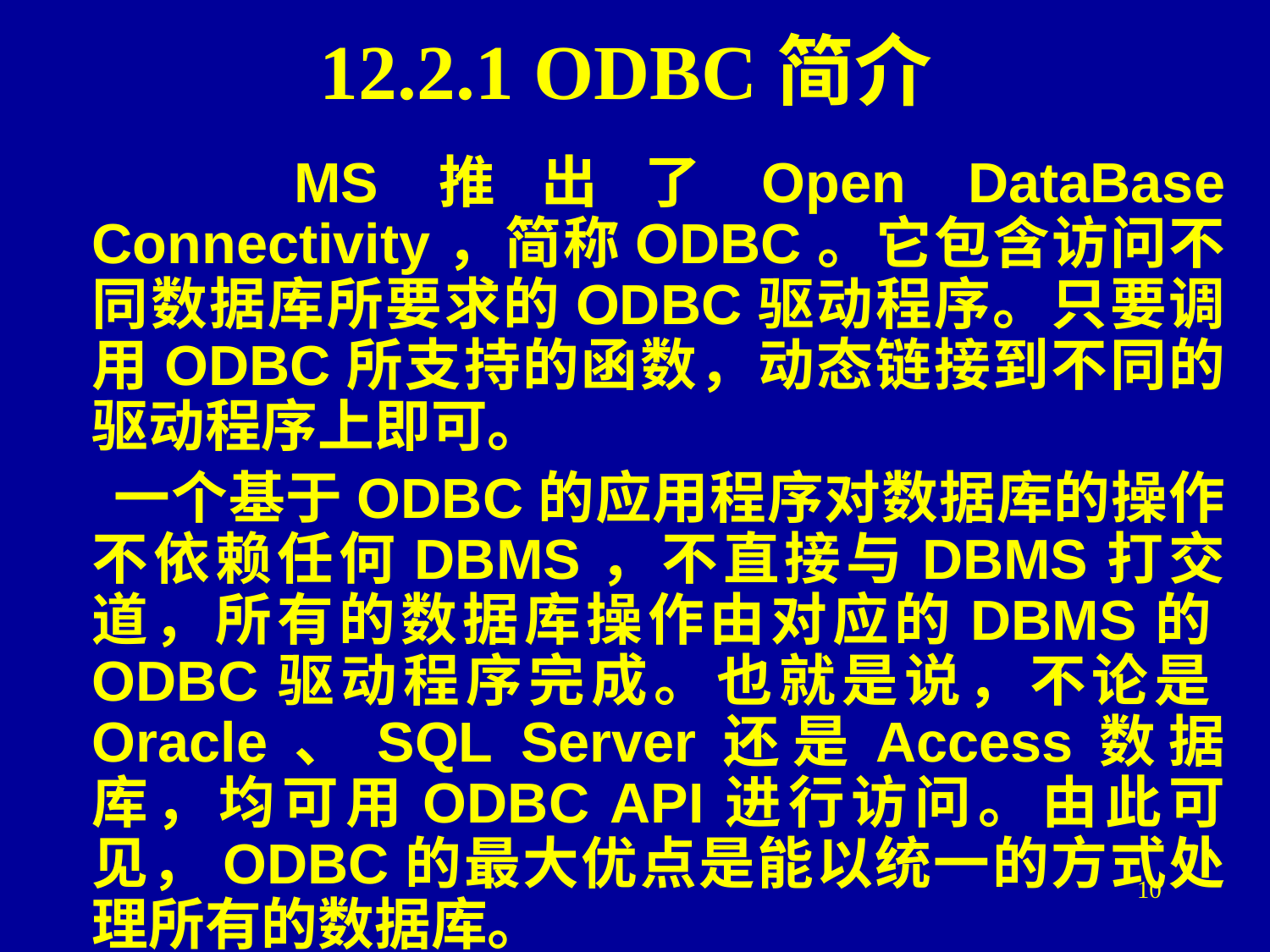

# 12.2.1 ODBC简介
    MS推出了Open DataBase Connectivity，简称ODBC。它包含访问不同数据库所要求的ODBC驱动程序。只要调用ODBC所支持的函数，动态链接到不同的驱动程序上即可。
    一个基于ODBC的应用程序对数据库的操作不依赖任何DBMS，不直接与DBMS打交道，所有的数据库操作由对应的DBMS的ODBC驱动程序完成。也就是说，不论是Oracle、SQL Server还是Access数据库，均可用ODBC API进行访问。由此可见，ODBC的最大优点是能以统一的方式处理所有的数据库。
10